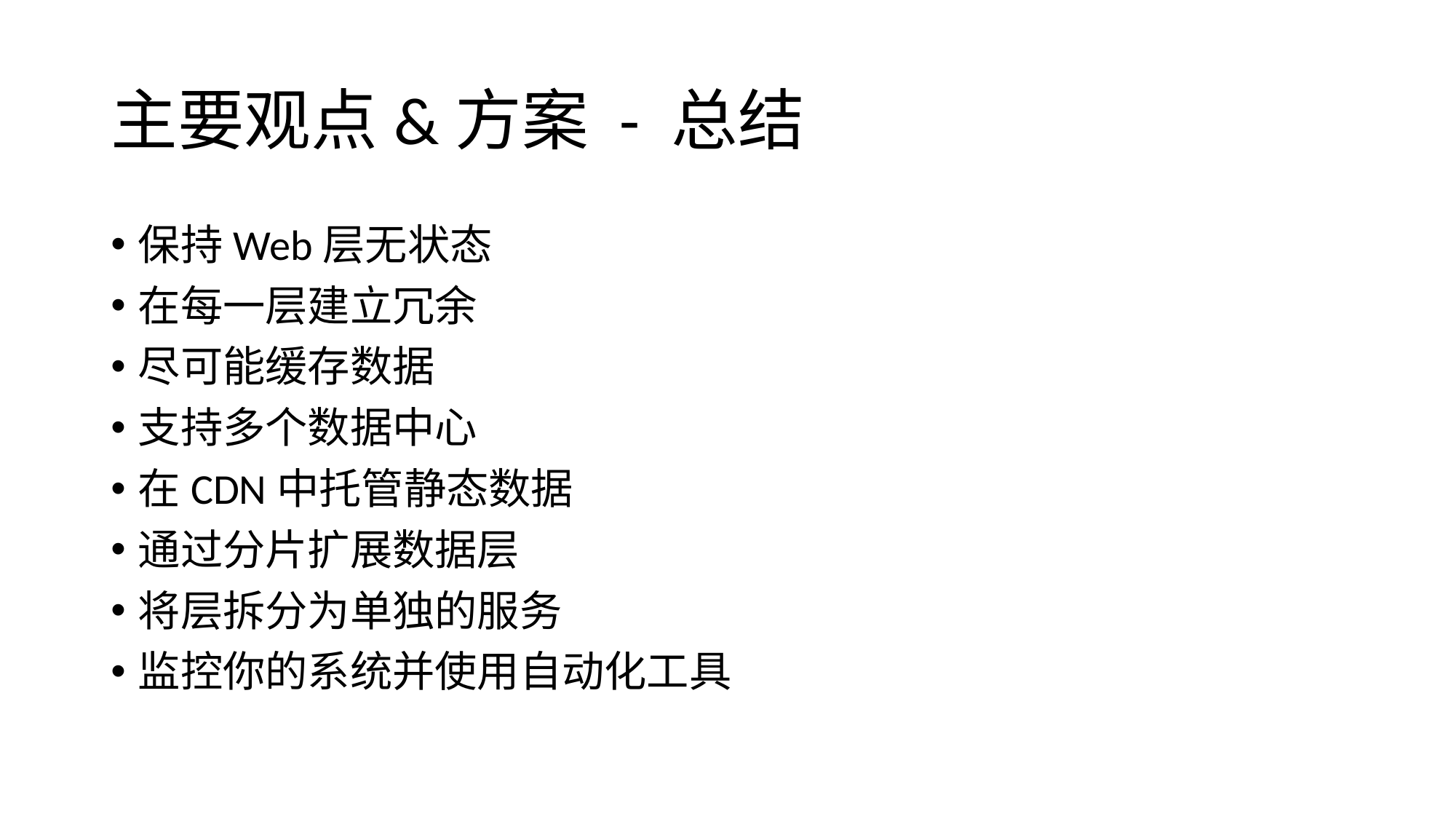

# 主要观点&方案 - 总结
保持Web层无状态
在每一层建立冗余
尽可能缓存数据
支持多个数据中心
在CDN中托管静态数据
通过分片扩展数据层
将层拆分为单独的服务
监控你的系统并使用自动化工具